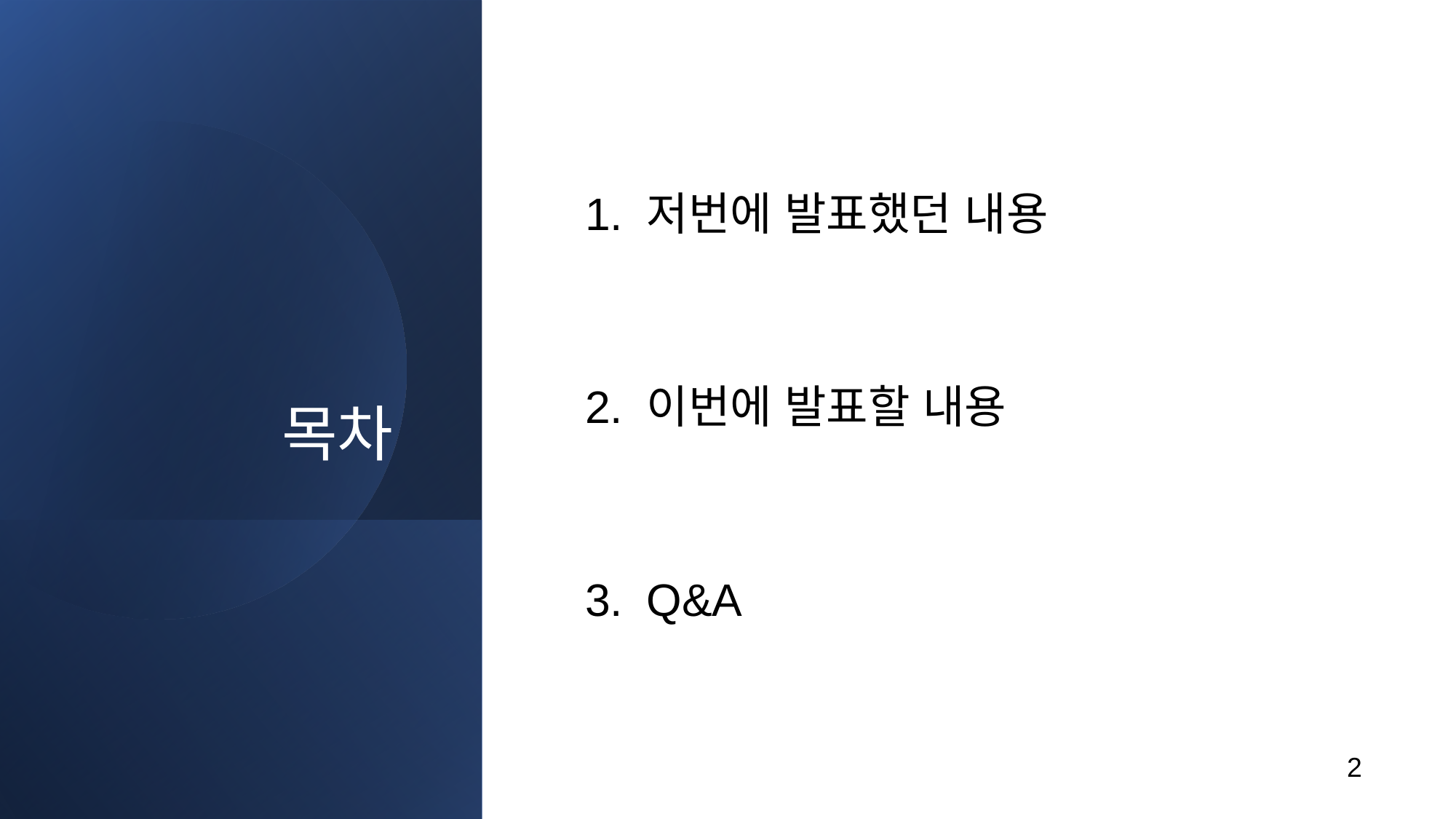

# 목차
저번에 발표했던 내용

이번에 발표할 내용

Q&A

2